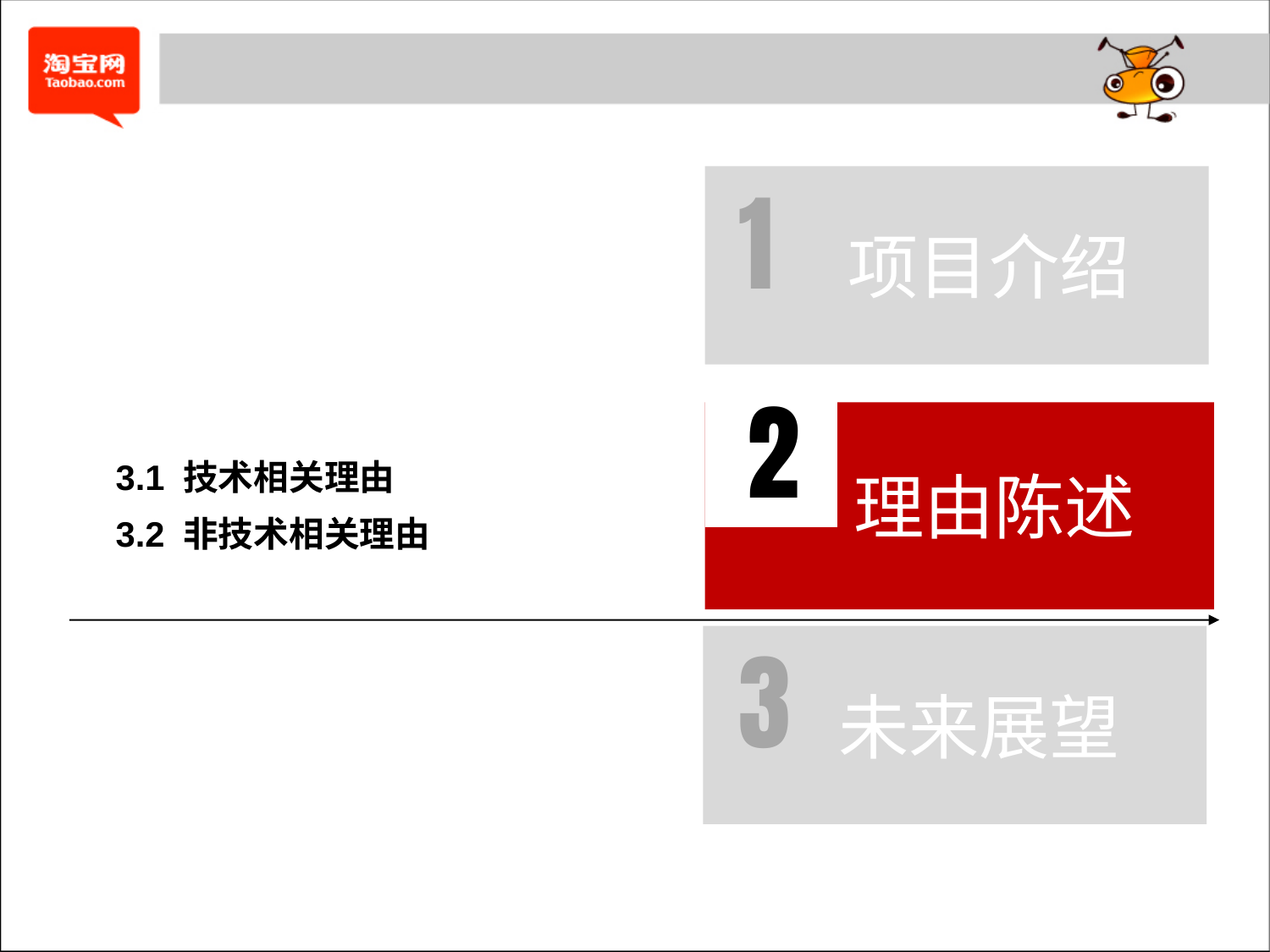

项目介绍
1
2

理由陈述
3.1 技术相关理由
3.2 非技术相关理由

  未来展望
3